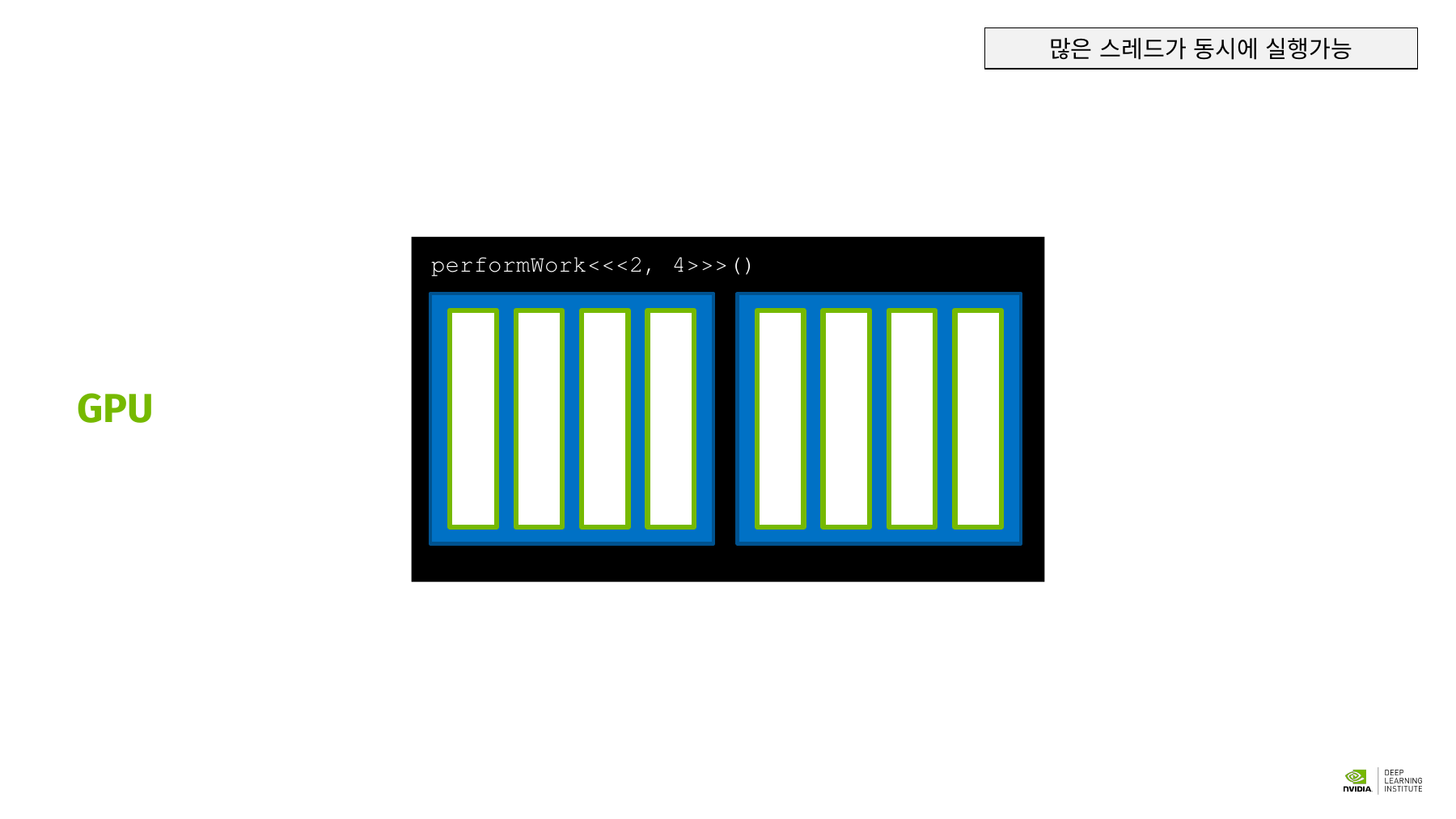

많은 스레드가 동시에 실행가능

performWork<<<2, 4>>>()

GPU